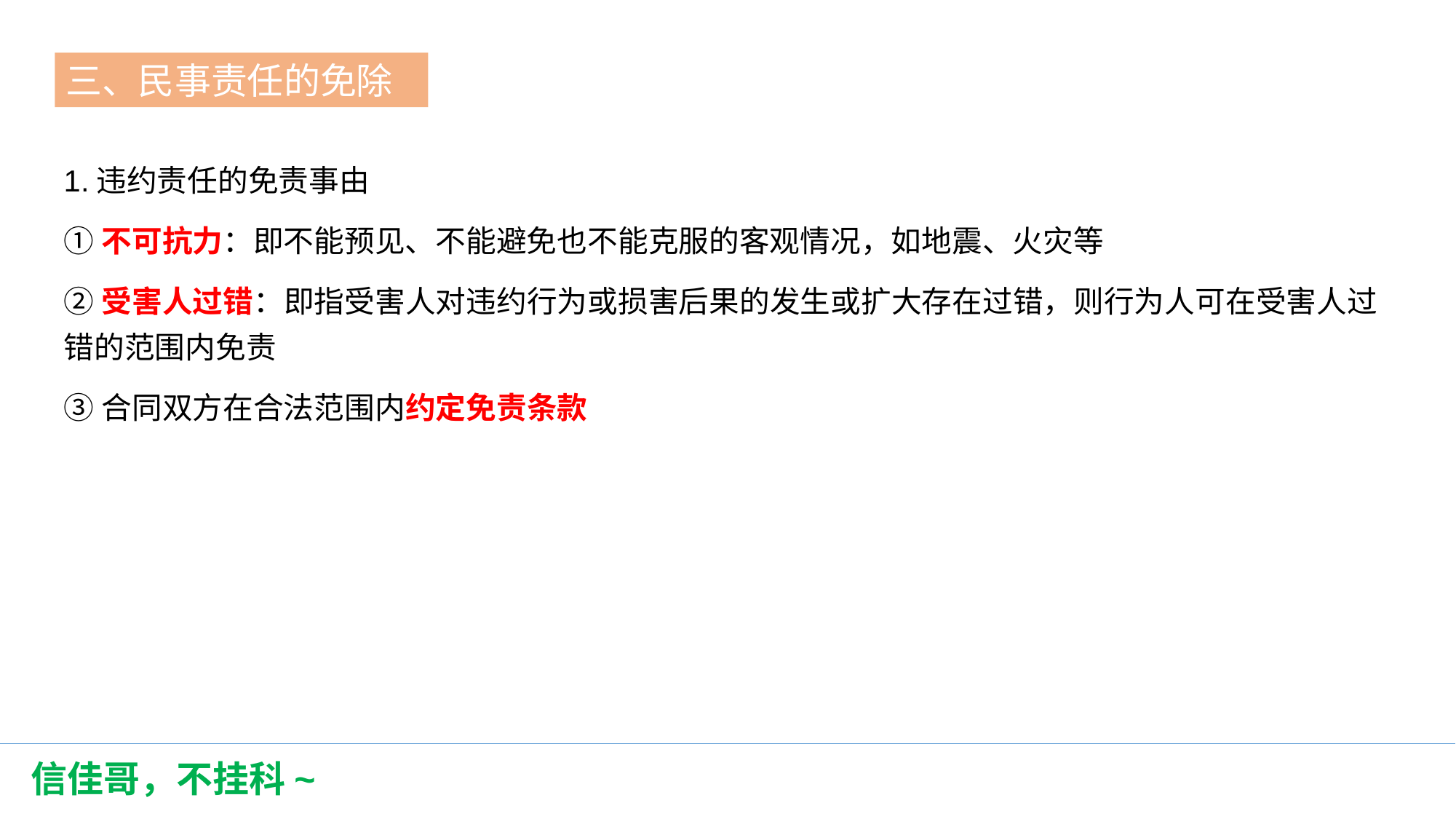

三、民事责任的免除
第一节
1.违约责任的免责事由
①不可抗力：即不能预见、不能避免也不能克服的客观情况，如地震、火灾等
②受害人过错：即指受害人对违约行为或损害后果的发生或扩大存在过错，则行为人可在受害人过错的范围内免责
③合同双方在合法范围内约定免责条款